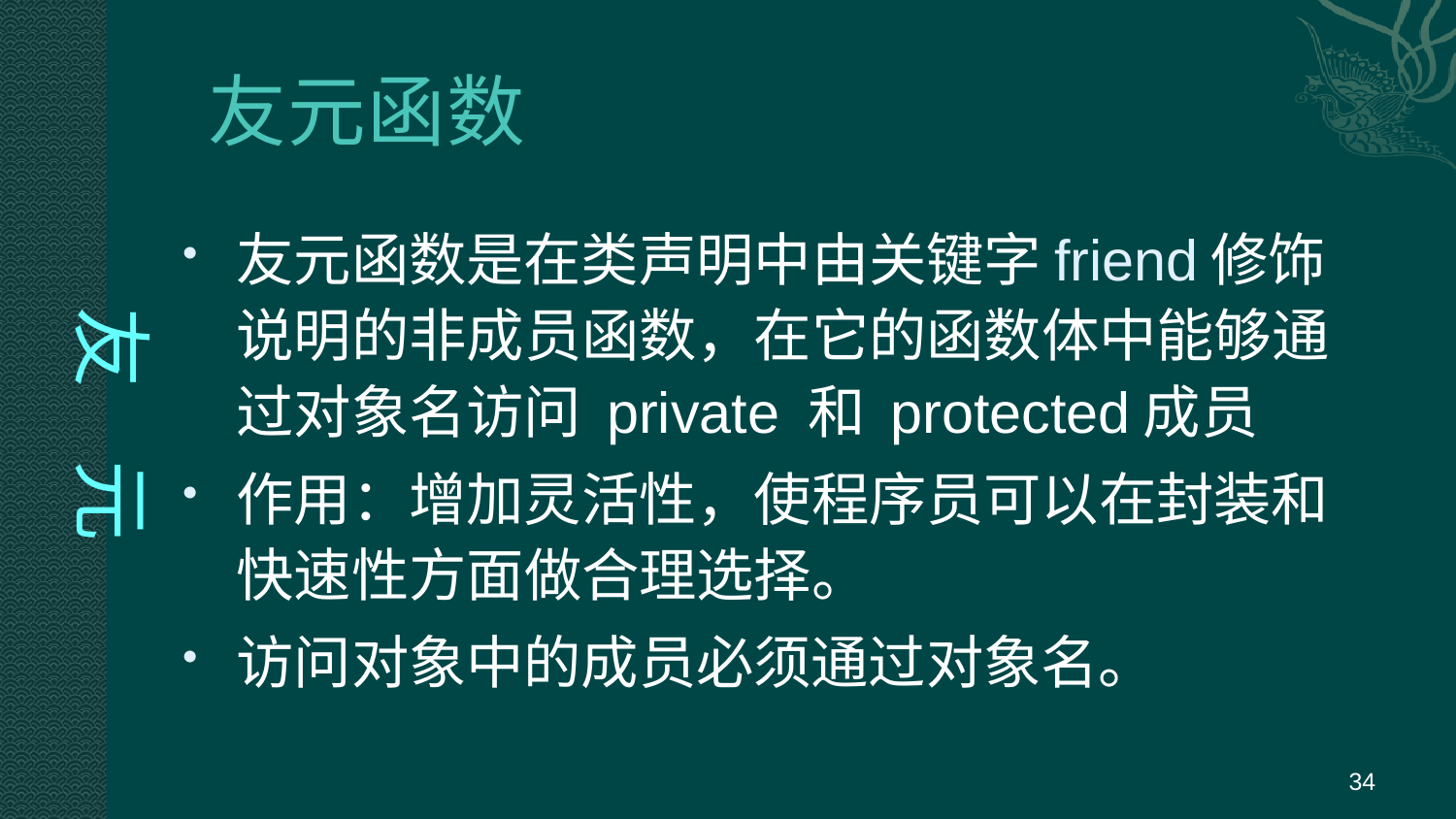

# 友元函数
      友    元
友元函数是在类声明中由关键字friend修饰说明的非成员函数，在它的函数体中能够通过对象名访问 private 和 protected成员
作用：增加灵活性，使程序员可以在封装和快速性方面做合理选择。
访问对象中的成员必须通过对象名。
34